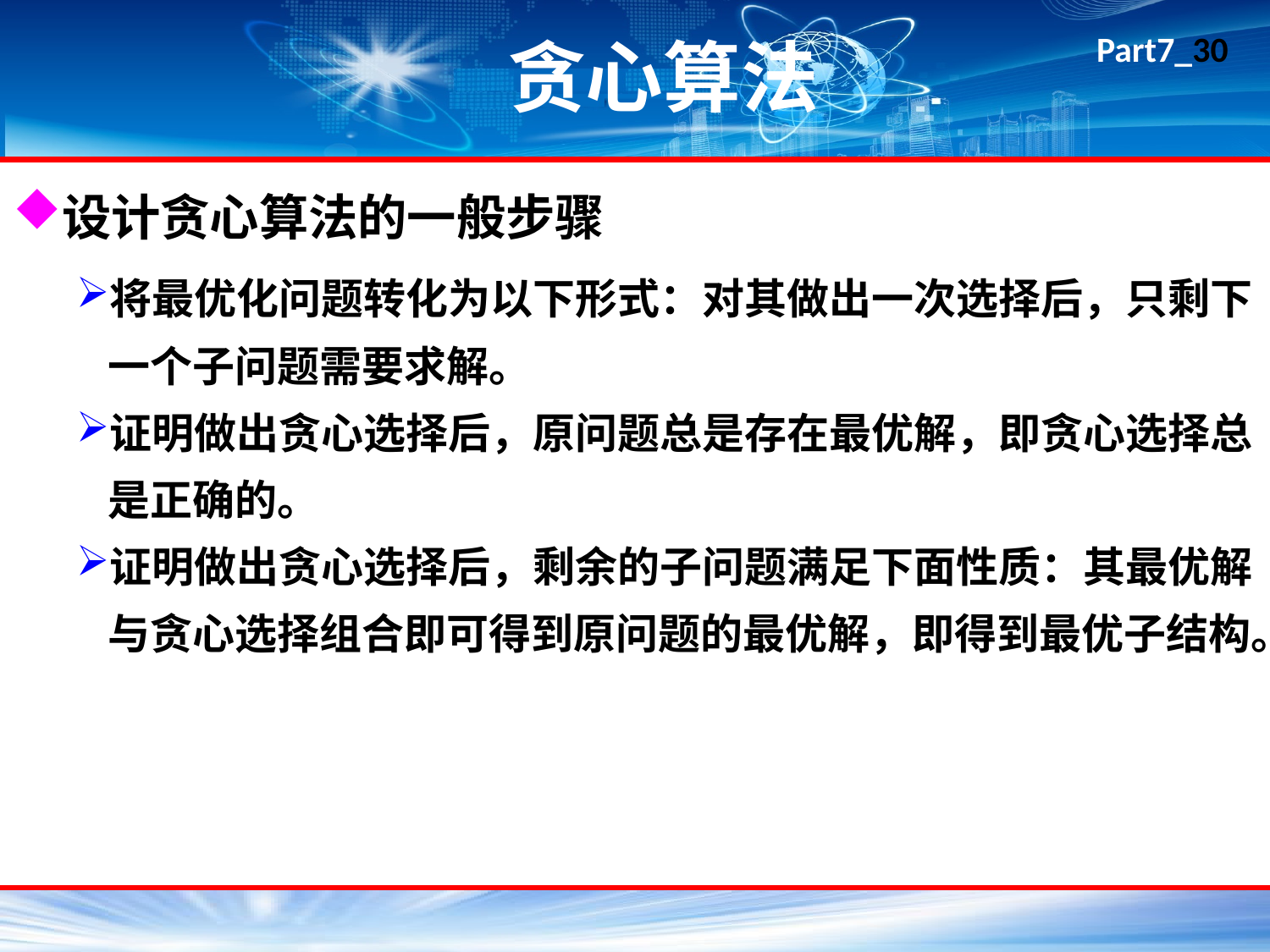

# 贪心算法
设计贪心算法的一般步骤
将最优化问题转化为以下形式：对其做出一次选择后，只剩下一个子问题需要求解。
证明做出贪心选择后，原问题总是存在最优解，即贪心选择总是正确的。
证明做出贪心选择后，剩余的子问题满足下面性质：其最优解与贪心选择组合即可得到原问题的最优解，即得到最优子结构。